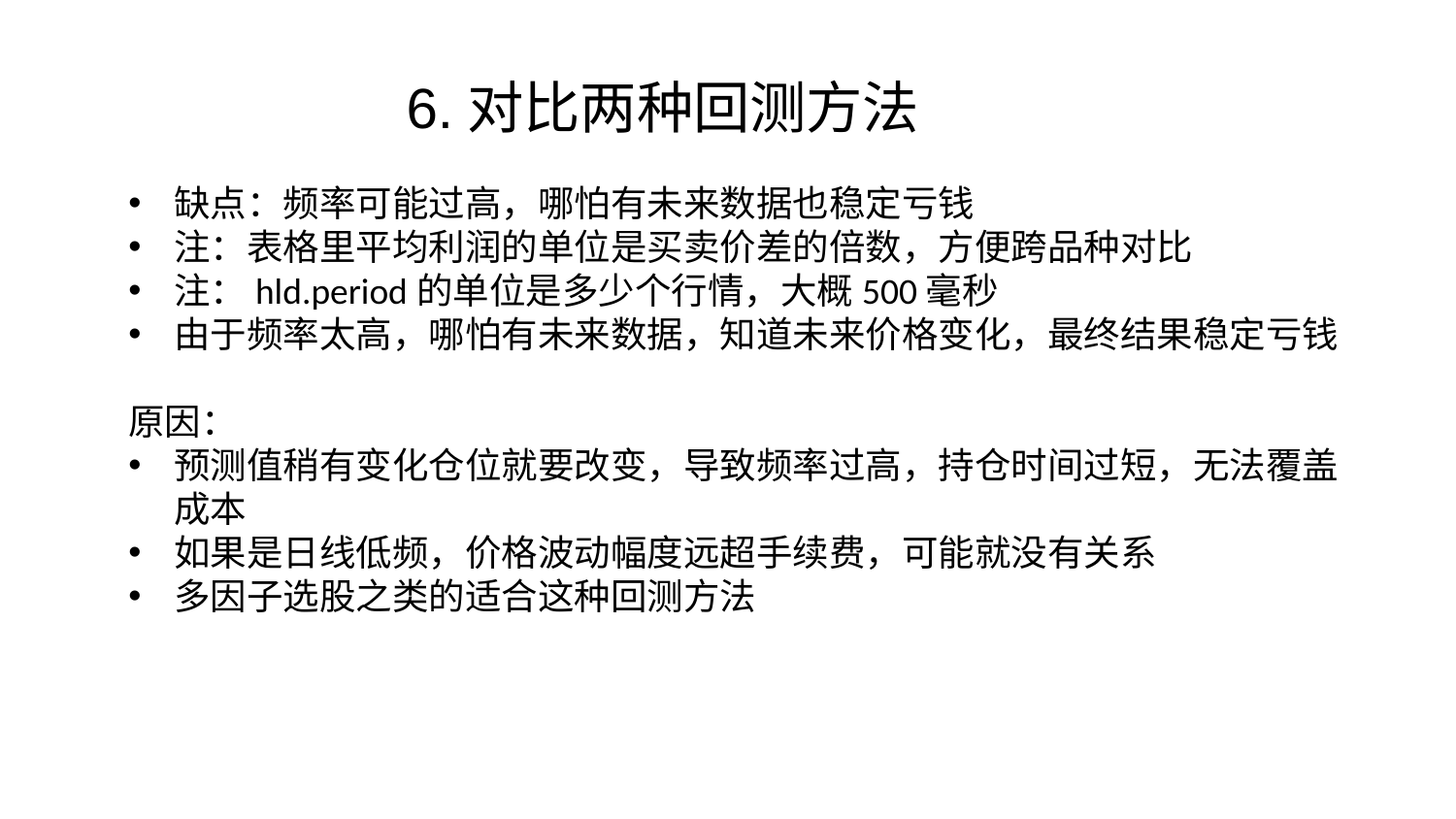

6.对比两种回测方法
缺点：频率可能过高，哪怕有未来数据也稳定亏钱
注：表格里平均利润的单位是买卖价差的倍数，方便跨品种对比
注：hld.period的单位是多少个行情，大概500毫秒
由于频率太高，哪怕有未来数据，知道未来价格变化，最终结果稳定亏钱

原因：
预测值稍有变化仓位就要改变，导致频率过高，持仓时间过短，无法覆盖成本
如果是日线低频，价格波动幅度远超手续费，可能就没有关系
多因子选股之类的适合这种回测方法